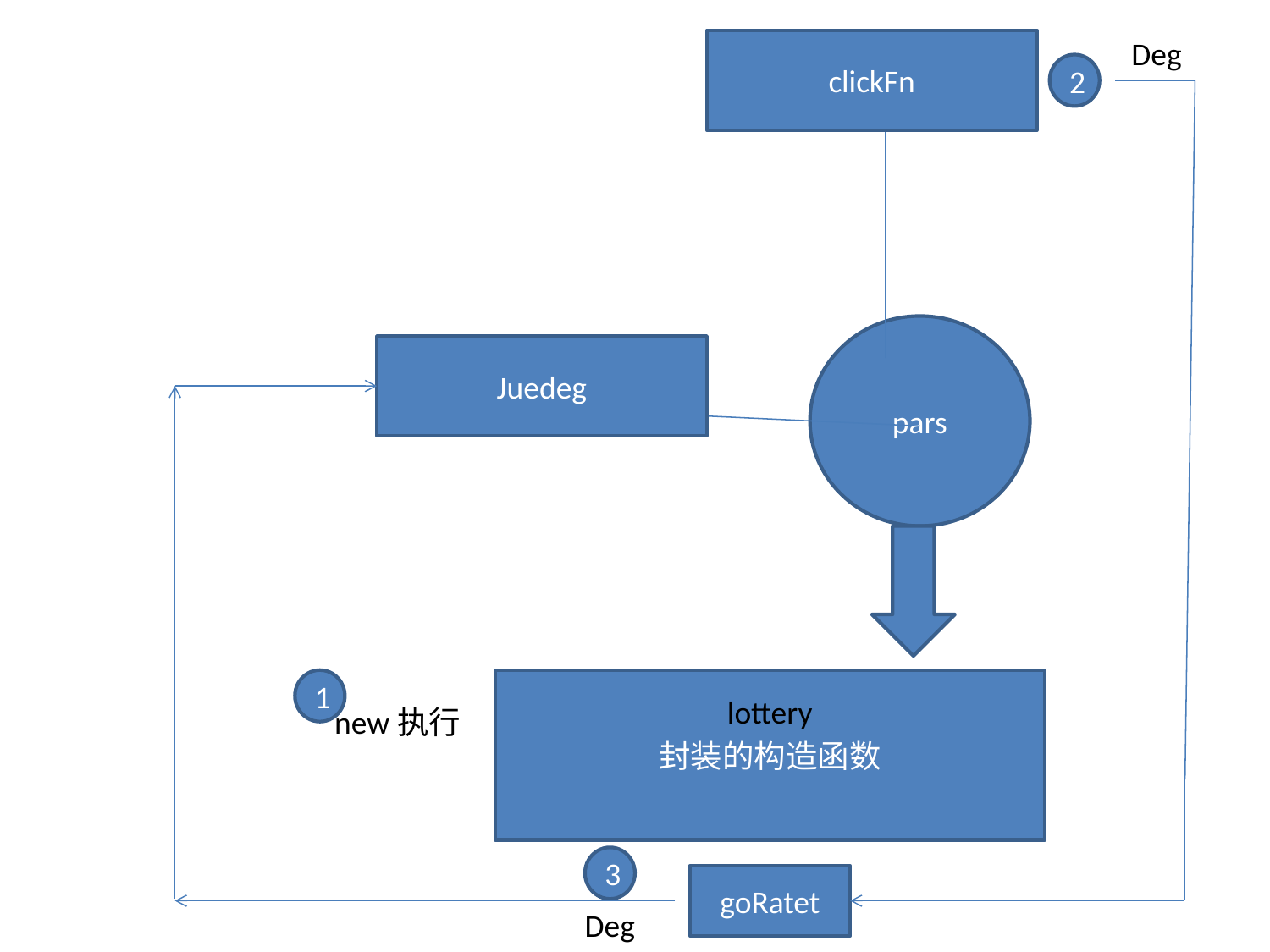

Deg
clickFn
2
pars
Juedeg

1
封装的构造函数
lottery
new执行
3
goRatet
Deg